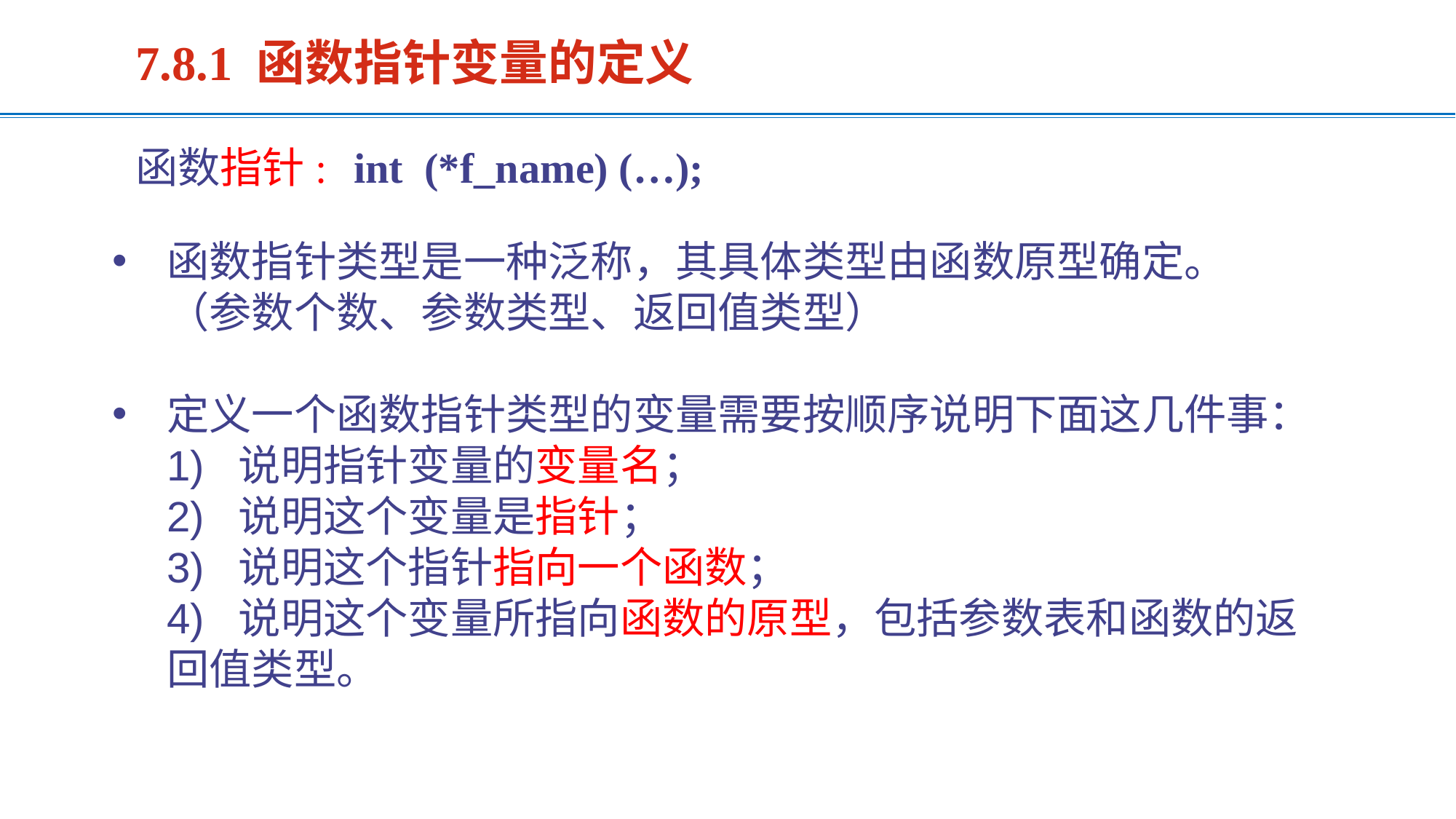

7.8.1 函数指针变量的定义
函数指针:	int  (*f_name) (…);
函数指针类型是一种泛称，其具体类型由函数原型确定。（参数个数、参数类型、返回值类型）

定义一个函数指针类型的变量需要按顺序说明下面这几件事：
1)  说明指针变量的变量名；
2)  说明这个变量是指针；
3)  说明这个指针指向一个函数；
4)  说明这个变量所指向函数的原型，包括参数表和函数的返回值类型。